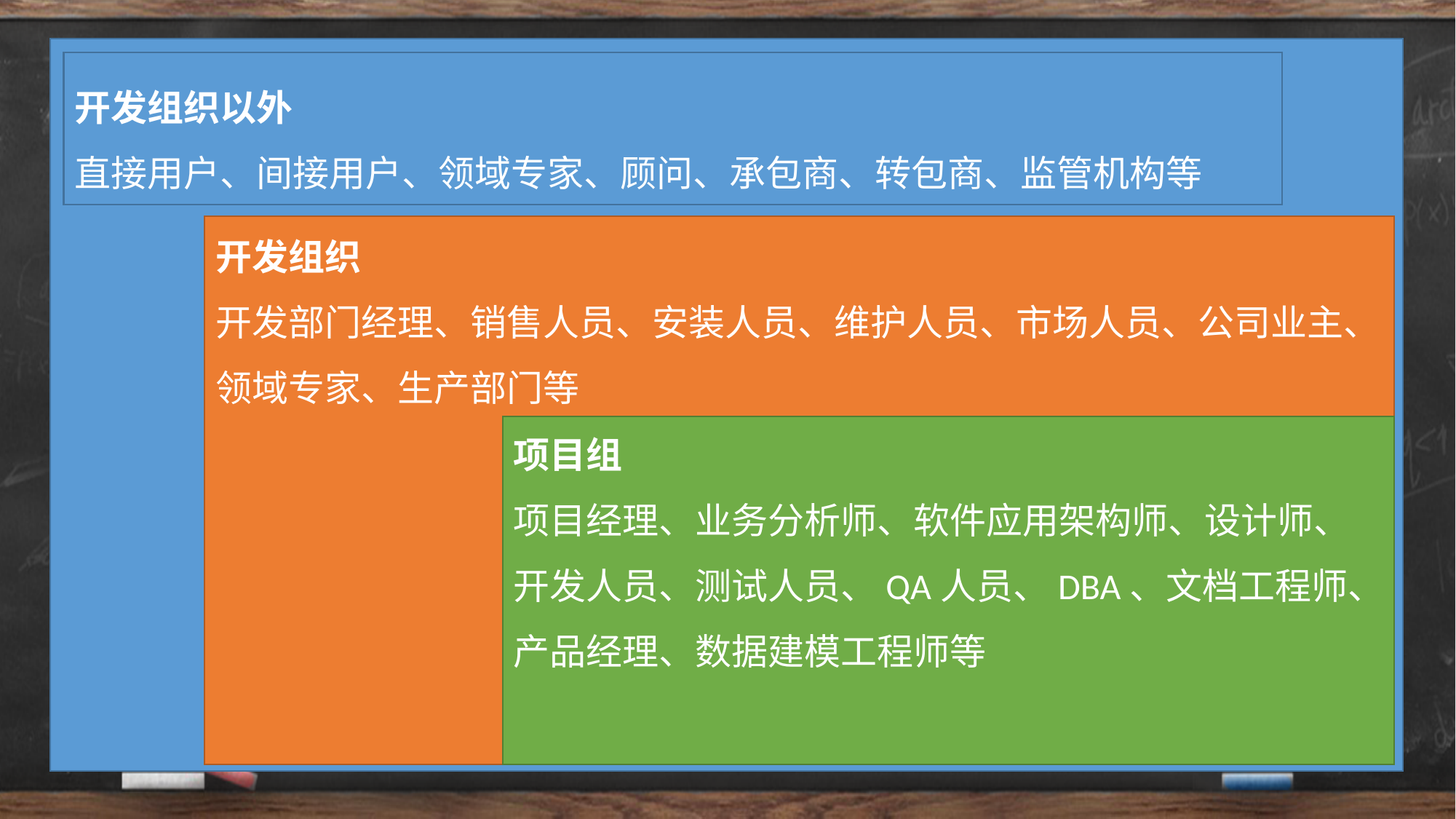

佛挡杀佛
开发组织以外
直接用户、间接用户、领域专家、顾问、承包商、转包商、监管机构等
开发组织
开发部门经理、销售人员、安装人员、维护人员、市场人员、公司业主、领域专家、生产部门等

项目组
项目经理、业务分析师、软件应用架构师、设计师、开发人员、测试人员、QA人员、DBA、文档工程师、产品经理、数据建模工程师等